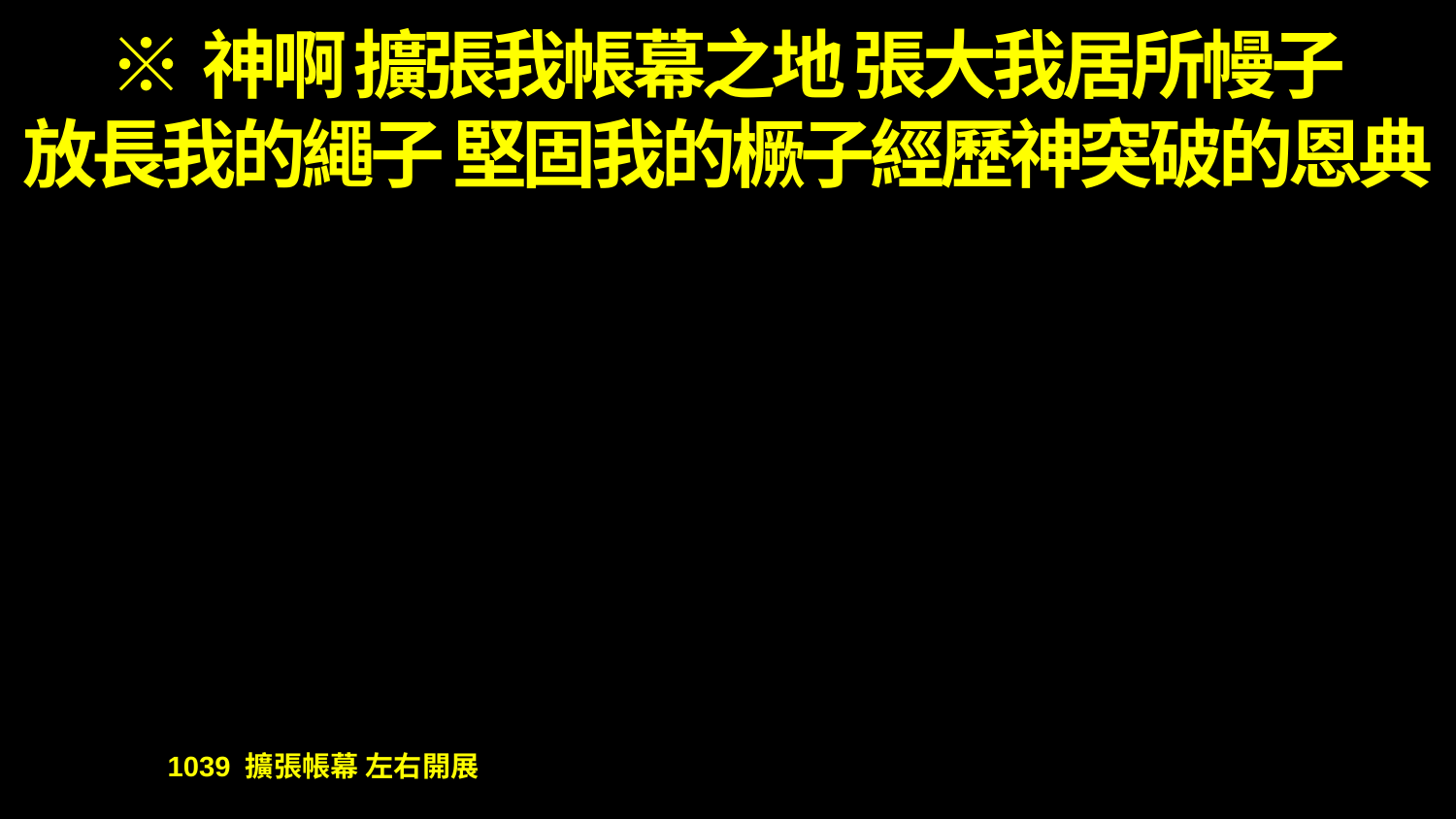

# ※神啊 擴張我帳幕之地 張大我居所幔子 放長我的繩子 堅固我的橛子經歷神突破的恩典
1039 擴張帳幕 左右開展